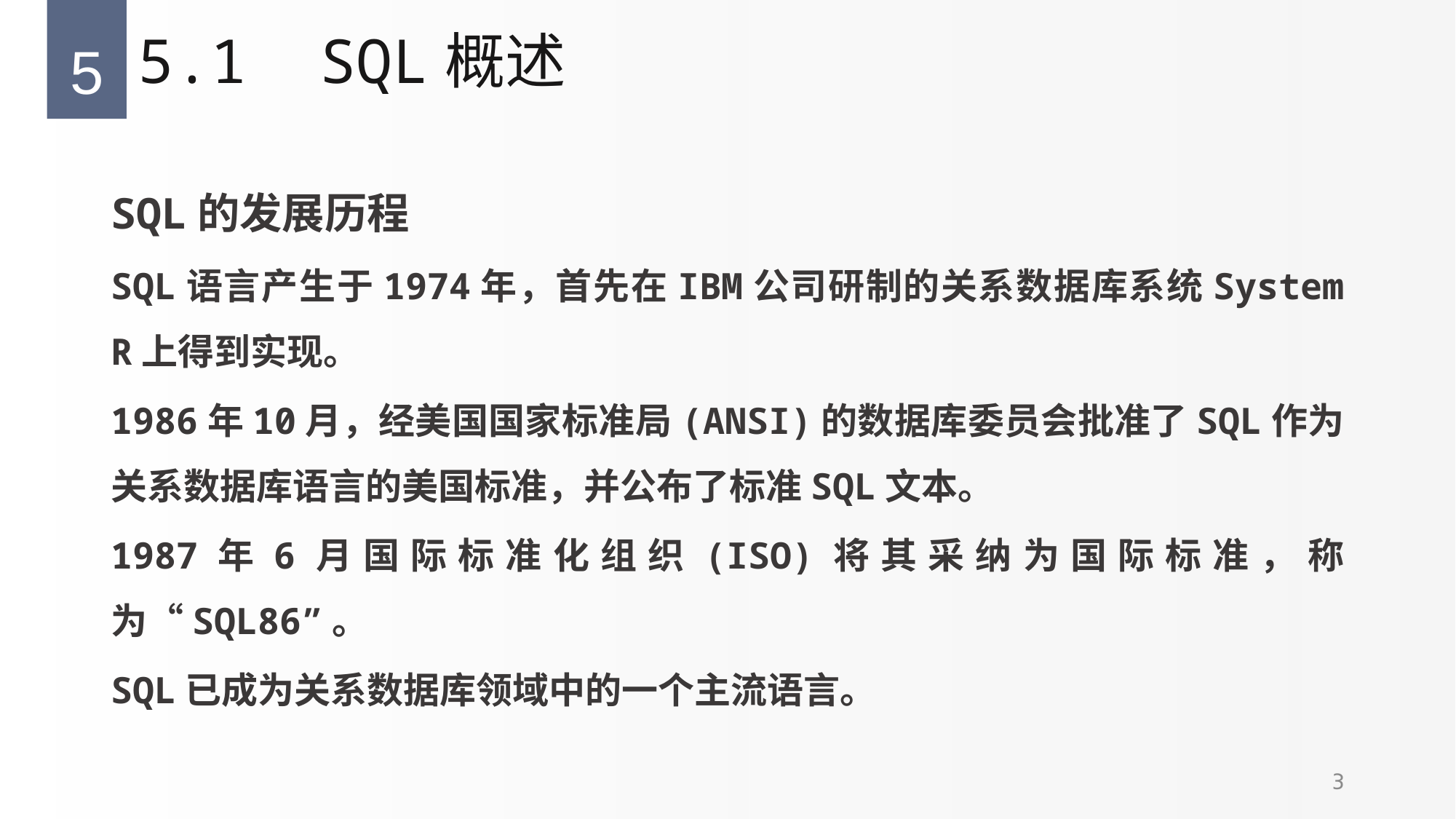

# 5.1  SQL概述
SQL的发展历程
SQL语言产生于1974年，首先在IBM公司研制的关系数据库系统System R上得到实现。
1986年10月，经美国国家标准局(ANSI)的数据库委员会批准了SQL作为关系数据库语言的美国标准，并公布了标准SQL文本。
1987年6月国际标准化组织(ISO)将其采纳为国际标准，称为“SQL86”。
SQL已成为关系数据库领域中的一个主流语言。
3